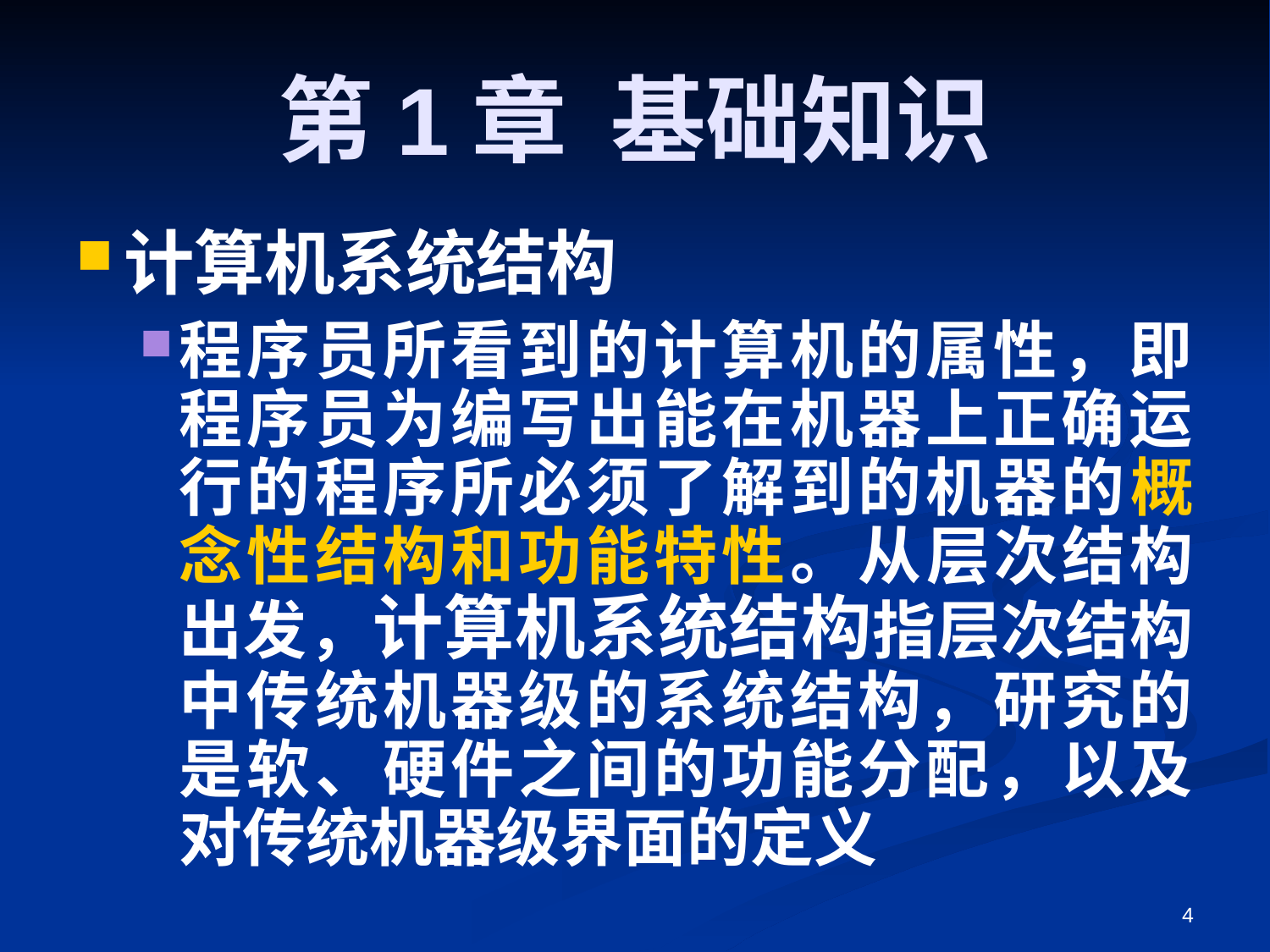

# 第1章  基础知识
计算机系统结构
程序员所看到的计算机的属性，即程序员为编写出能在机器上正确运行的程序所必须了解到的机器的概念性结构和功能特性。从层次结构出发，计算机系统结构指层次结构中传统机器级的系统结构，研究的是软、硬件之间的功能分配，以及对传统机器级界面的定义
4